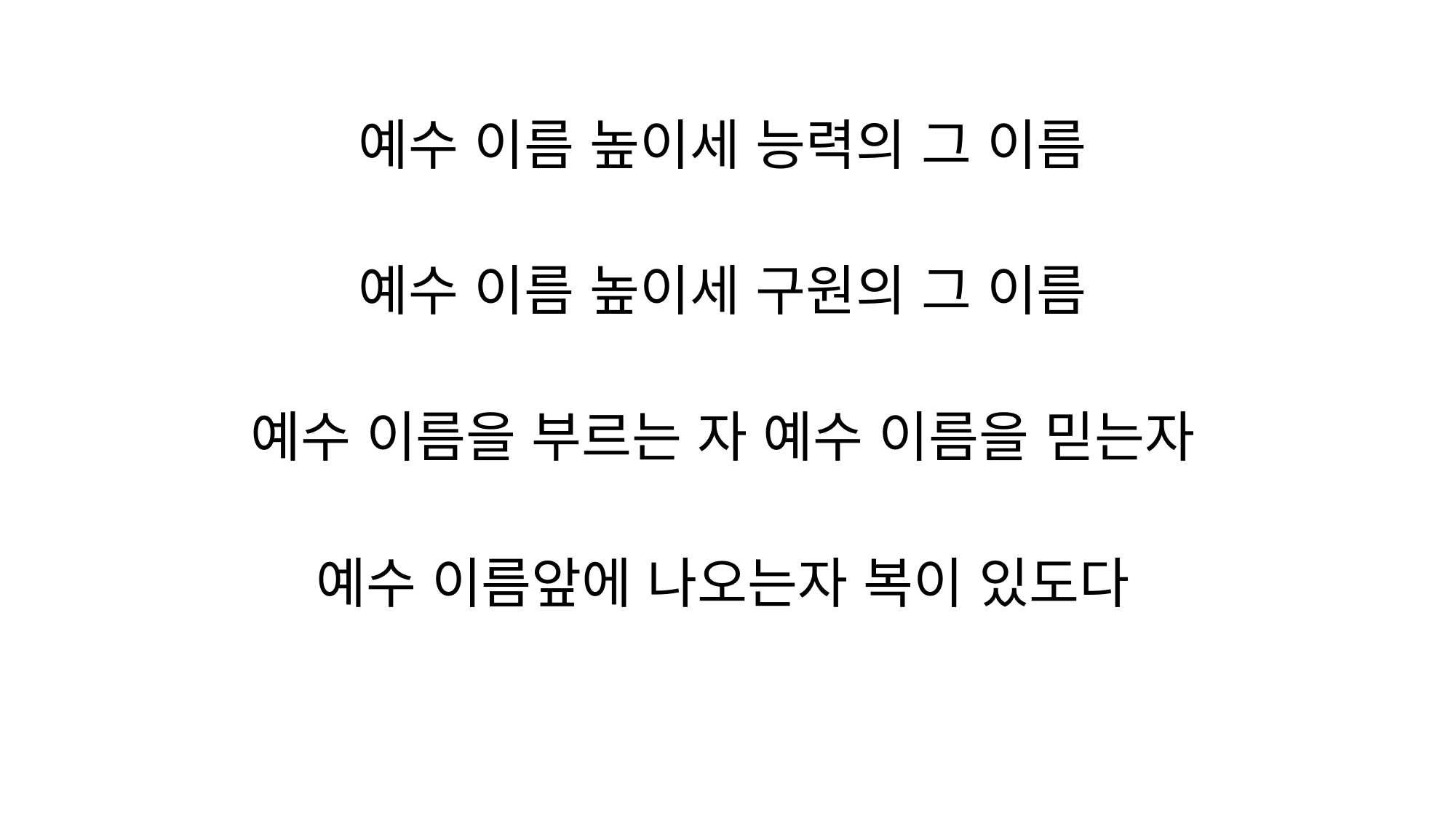

예수 이름 높이세 능력의 그 이름
예수 이름 높이세 구원의 그 이름
예수 이름을 부르는 자 예수 이름을 믿는자
예수 이름앞에 나오는자 복이 있도다